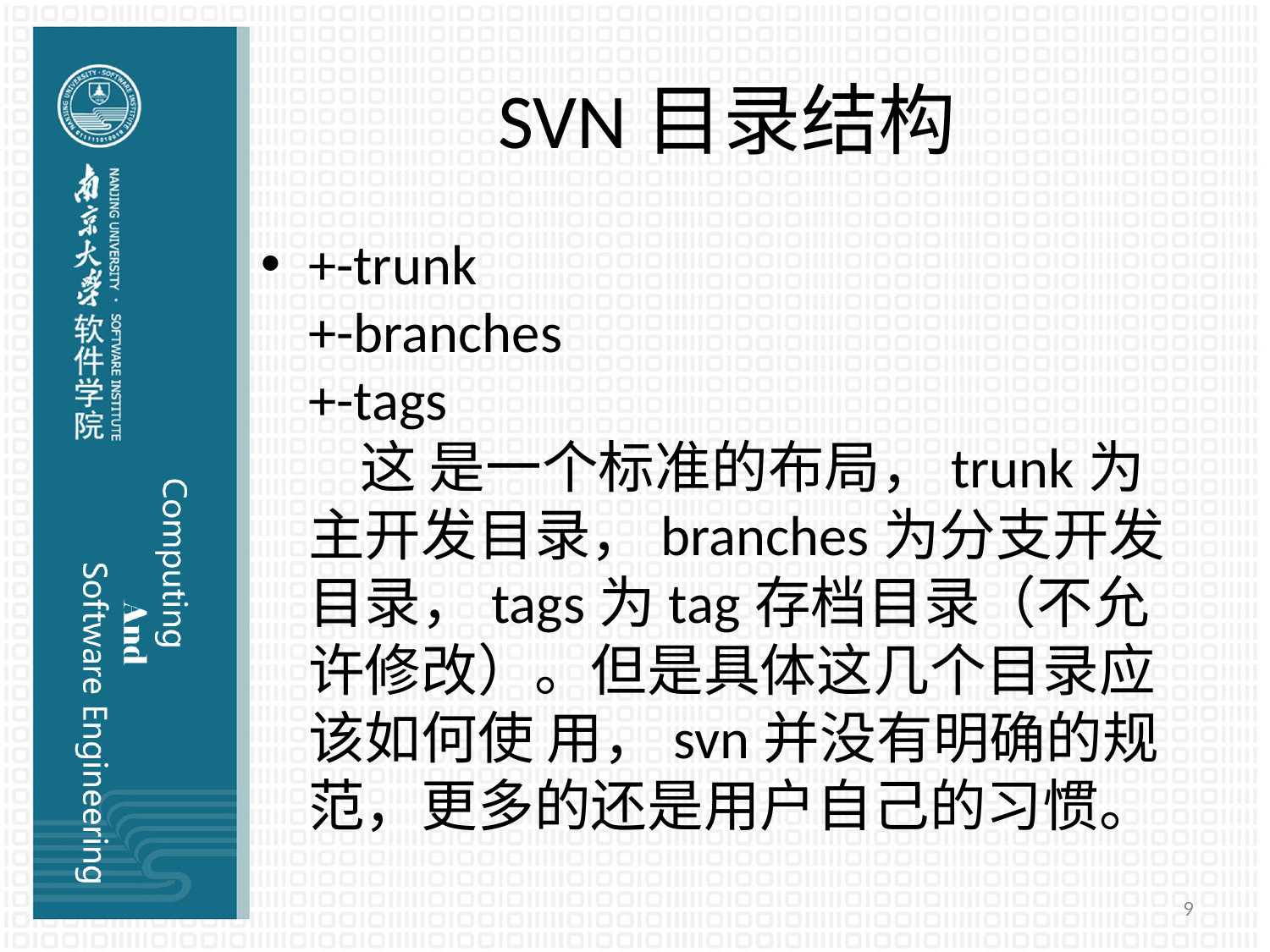

# SVN目录结构
+-trunk
+-branches
+-tags  
   这 是一个标准的布局，trunk为主开发目录，branches为分支开发目录，tags为tag存档目录（不允许修改）。但是具体这几个目录应该如何使 用，svn并没有明确的规范，更多的还是用户自己的习惯。
9